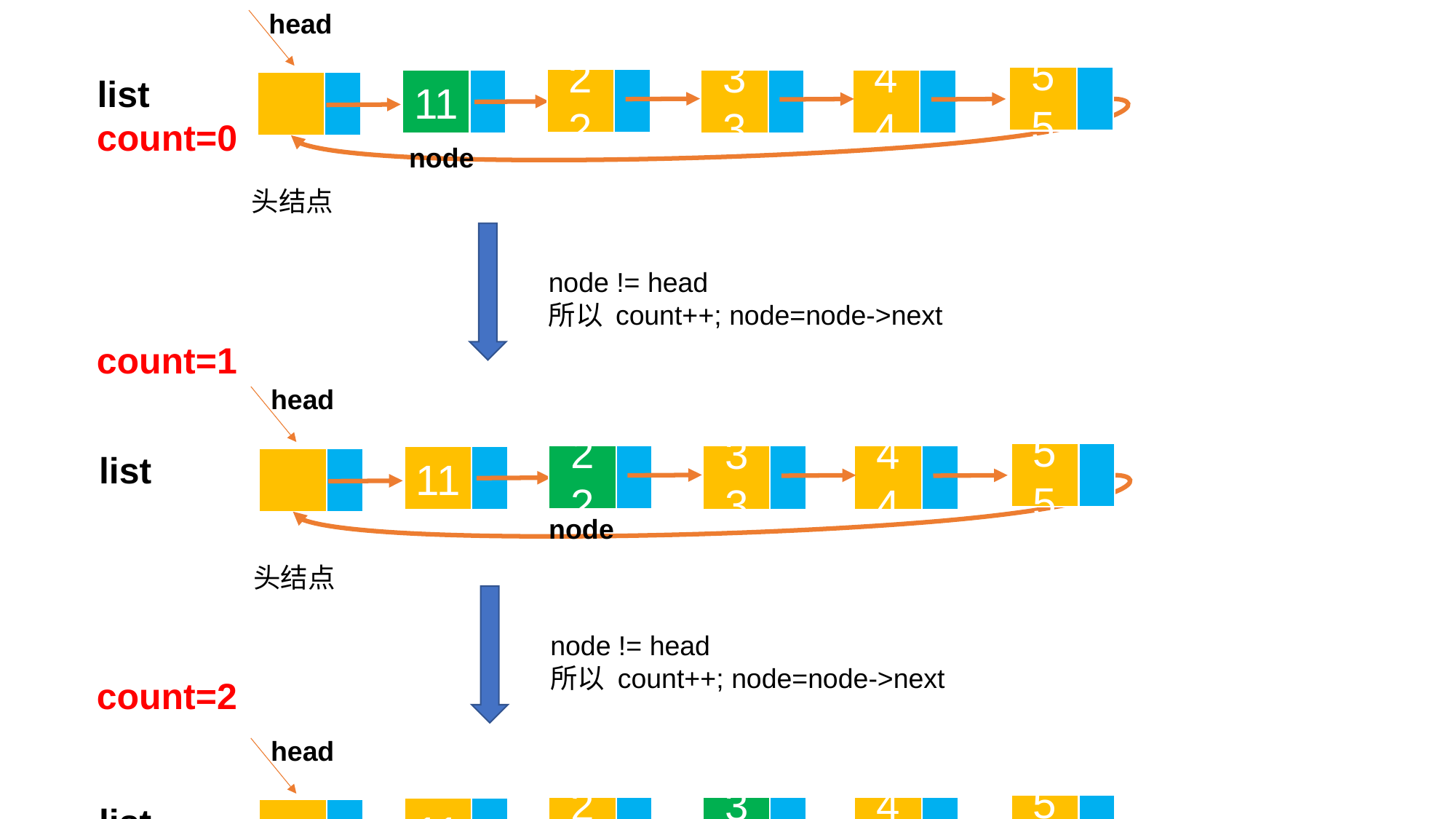

head
list
55

22

33

44

11

count=0
node
头结点

node != head
所以 count++; node=node->next
count=1
head
list
55

22

33

44

11

node
头结点

node != head
所以 count++; node=node->next
count=2
head
list
55

22

33

44

11

node
头结点

node != head
所以 count++; node=node->next
count=3
head
list
55

22

33

44

11

node
头结点

node != head
所以 count++; node=node->next
count=4
head
list
55

22

33

44

11

node
头结点

node != head
所以 count++; node=node->next
count=5
head
list
55

22

33

44

11

node
头结点

node == head
所以 return count
count=5